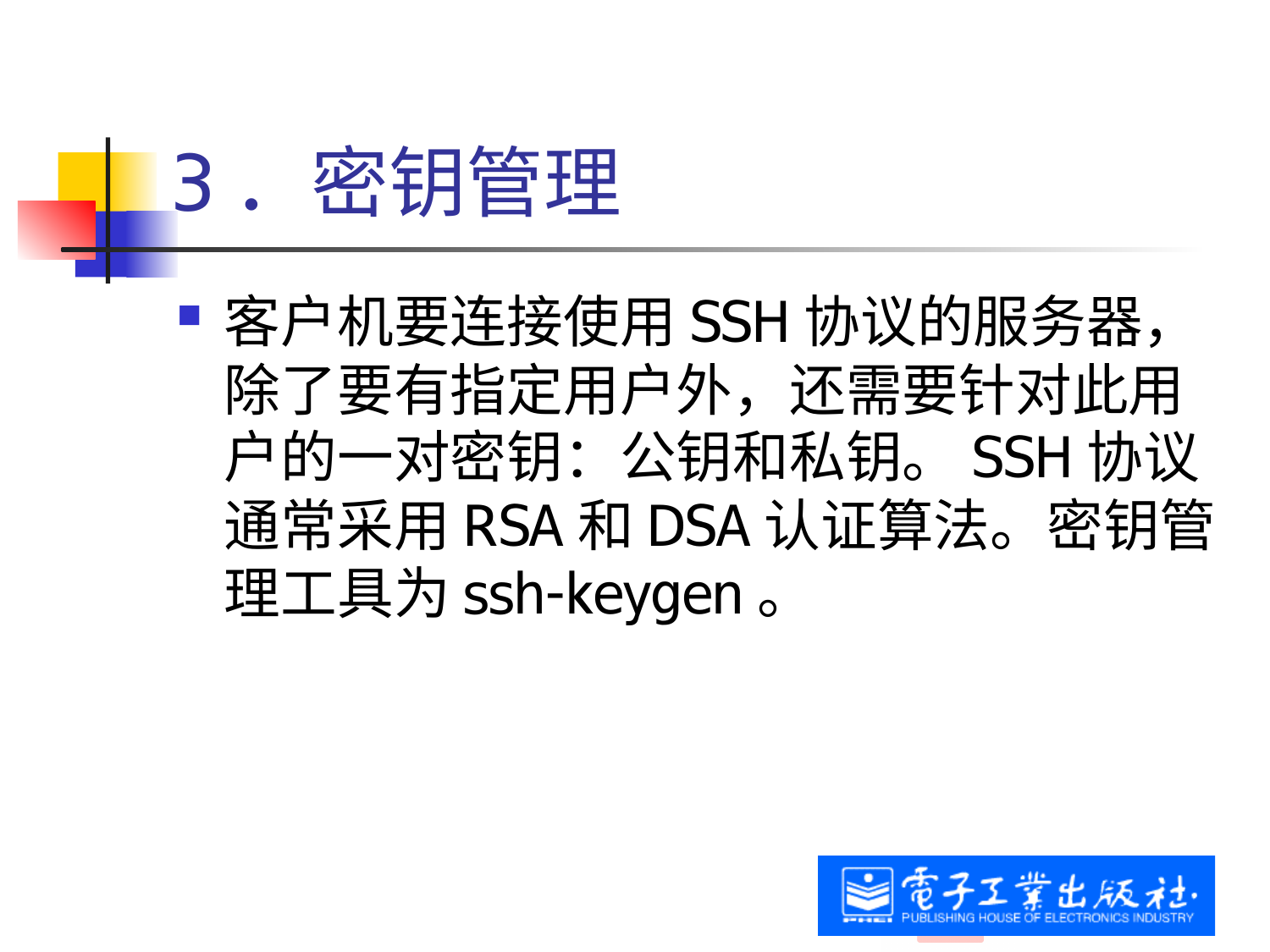

# 3．密钥管理
客户机要连接使用SSH协议的服务器，除了要有指定用户外，还需要针对此用户的一对密钥：公钥和私钥。SSH协议通常采用RSA和DSA认证算法。密钥管理工具为ssh-keygen。